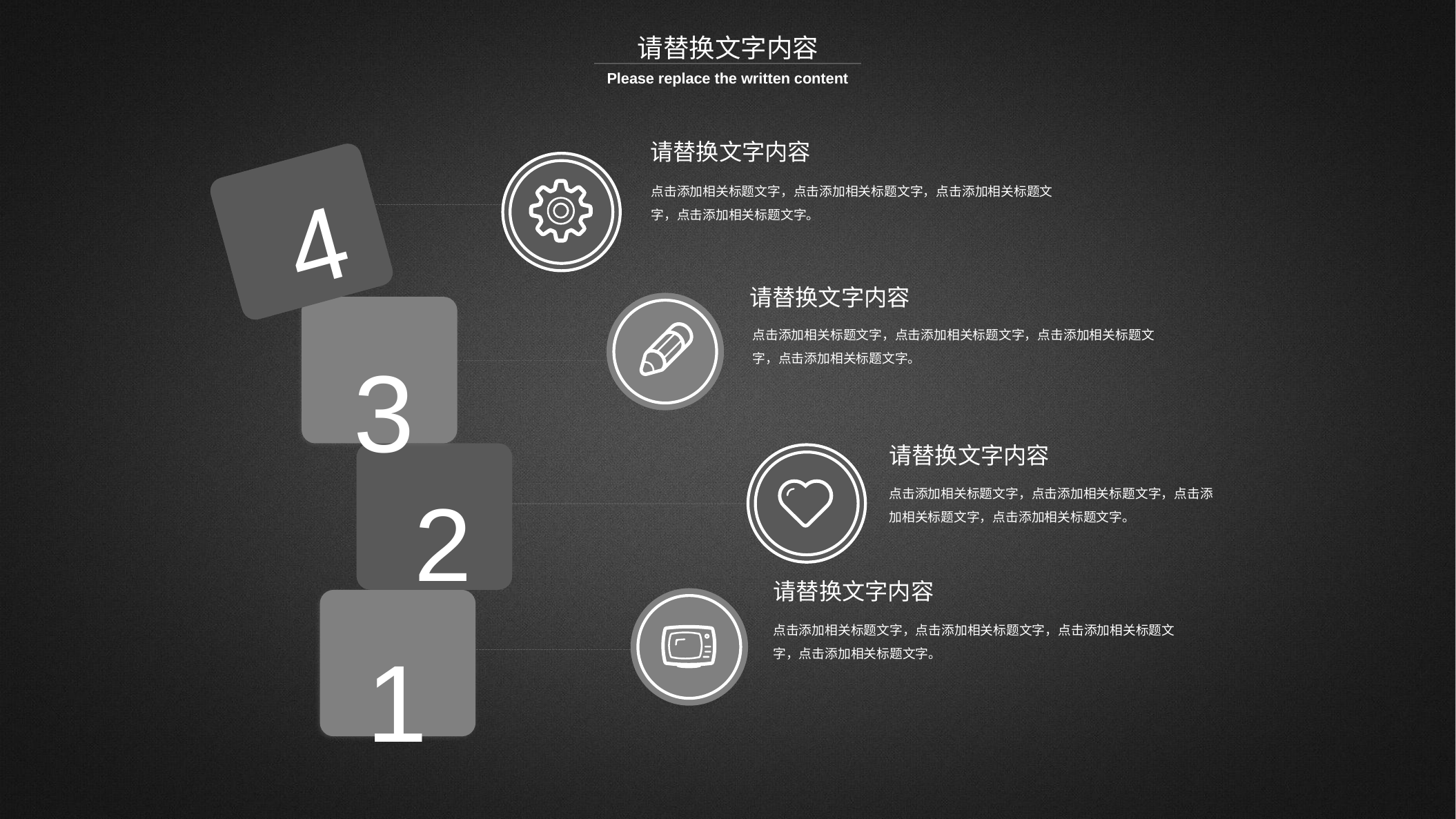

请替换文字内容
Please replace the written content
请替换文字内容
4

点击添加相关标题文字，点击添加相关标题文字，点击添加相关标题文字，点击添加相关标题文字。

请替换文字内容

3
点击添加相关标题文字，点击添加相关标题文字，点击添加相关标题文字，点击添加相关标题文字。

请替换文字内容
2

点击添加相关标题文字，点击添加相关标题文字，点击添加相关标题文字，点击添加相关标题文字。

请替换文字内容
1

点击添加相关标题文字，点击添加相关标题文字，点击添加相关标题文字，点击添加相关标题文字。